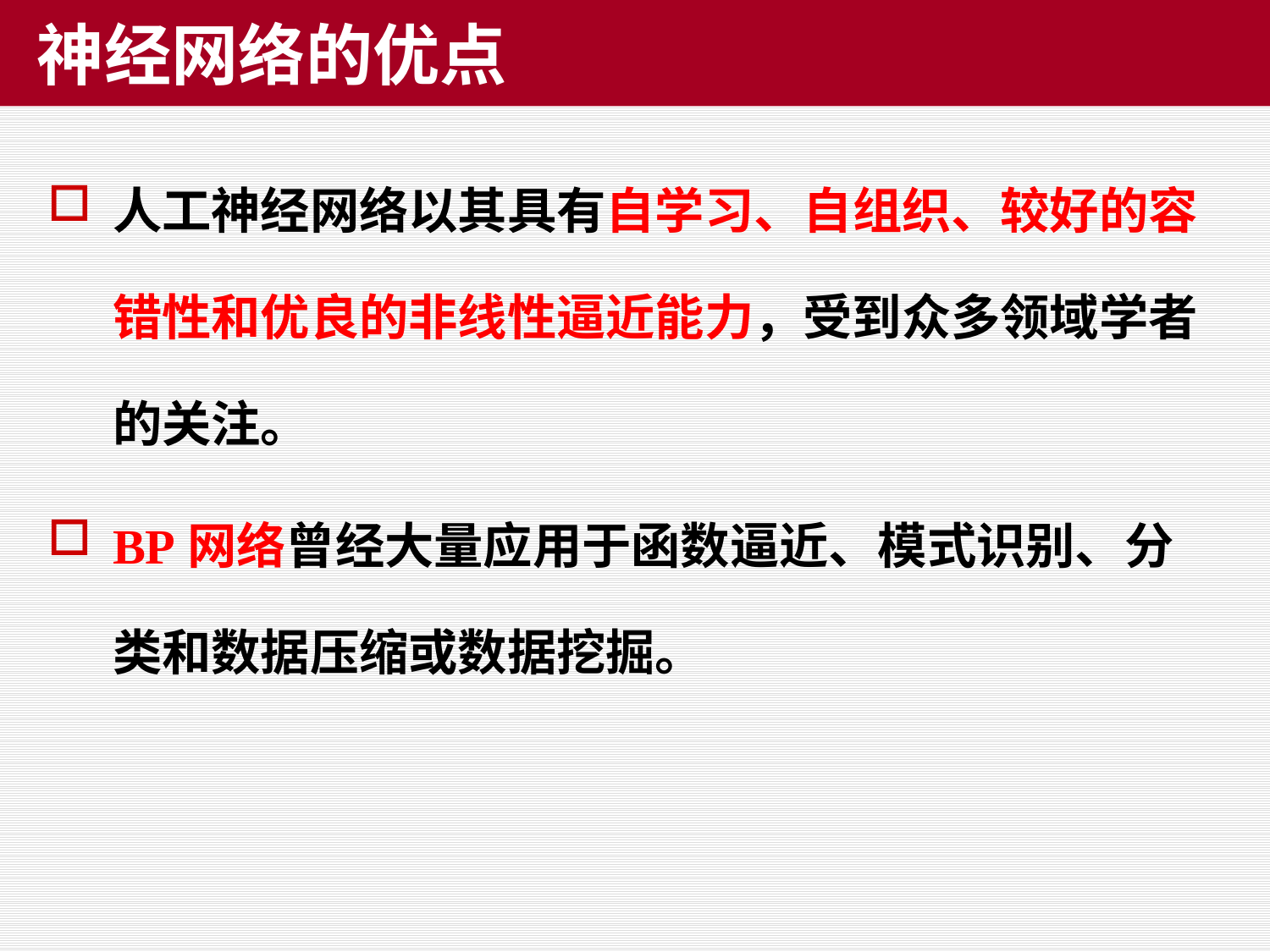

# 神经网络的优点
人工神经网络以其具有自学习、自组织、较好的容错性和优良的非线性逼近能力，受到众多领域学者的关注。
BP网络曾经大量应用于函数逼近、模式识别、分类和数据压缩或数据挖掘。